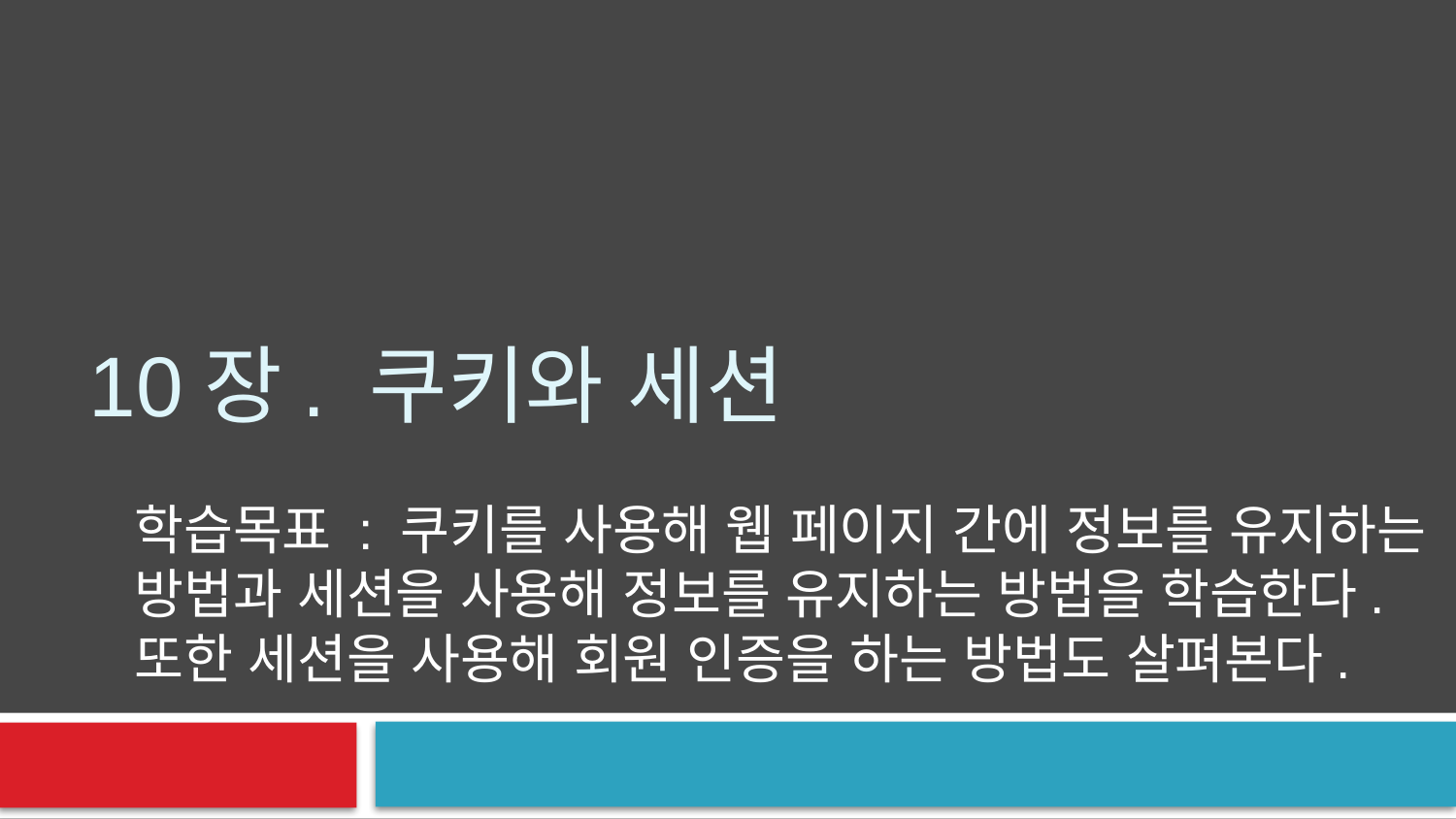

# 10장. 쿠키와 세션
학습목표 : 쿠키를 사용해 웹 페이지 간에 정보를 유지하는 방법과 세션을 사용해 정보를 유지하는 방법을 학습한다. 또한 세션을 사용해 회원 인증을 하는 방법도 살펴본다.